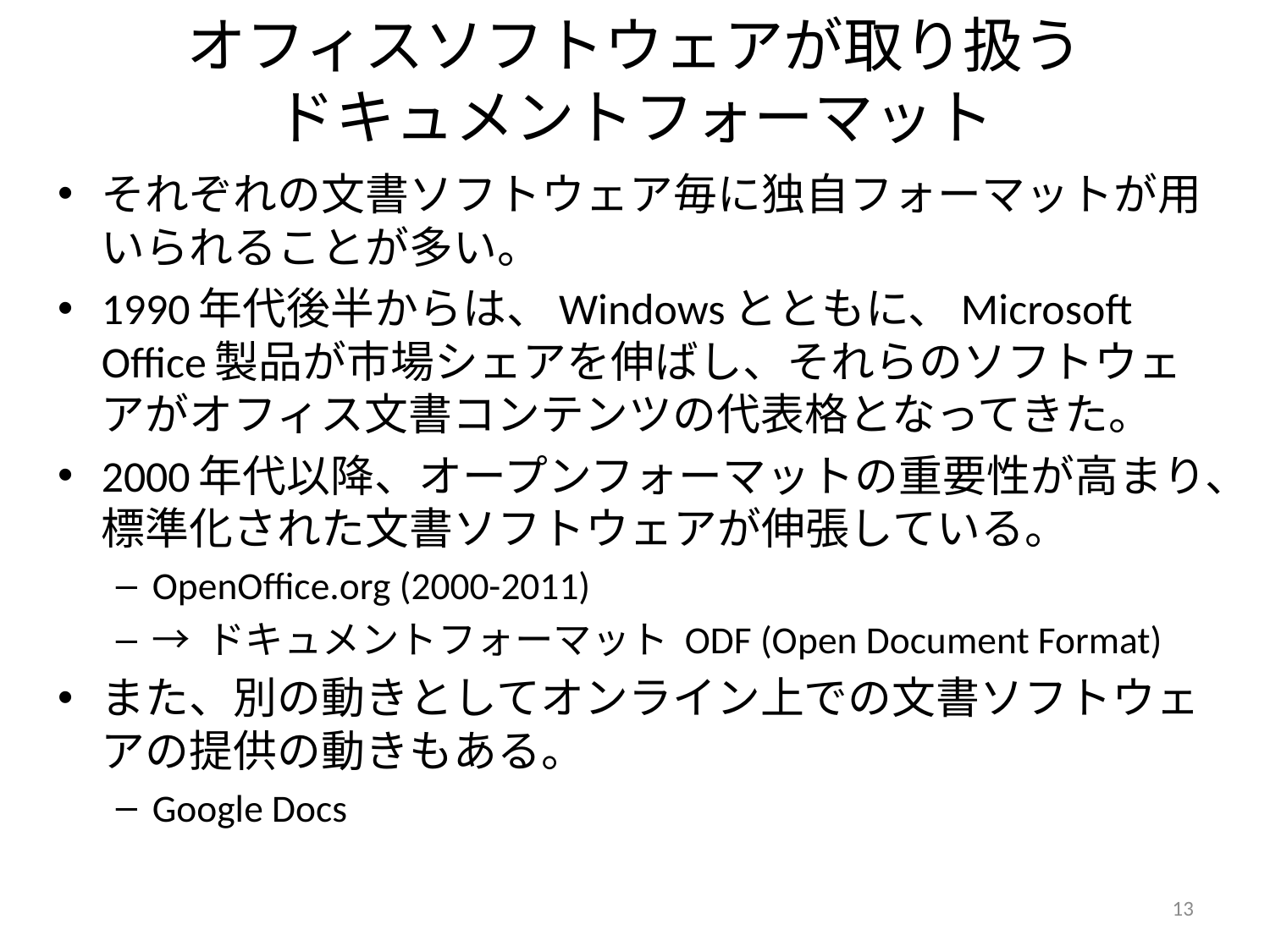

# オフィスソフトウェアが取り扱う ドキュメントフォーマット
それぞれの文書ソフトウェア毎に独自フォーマットが用いられることが多い。
1990年代後半からは、Windowsとともに、Microsoft Office製品が市場シェアを伸ばし、それらのソフトウェアがオフィス文書コンテンツの代表格となってきた。
2000年代以降、オープンフォーマットの重要性が高まり、標準化された文書ソフトウェアが伸張している。
OpenOffice.org (2000-2011)
→ ドキュメントフォーマット ODF (Open Document Format)
また、別の動きとしてオンライン上での文書ソフトウェアの提供の動きもある。
Google Docs
13